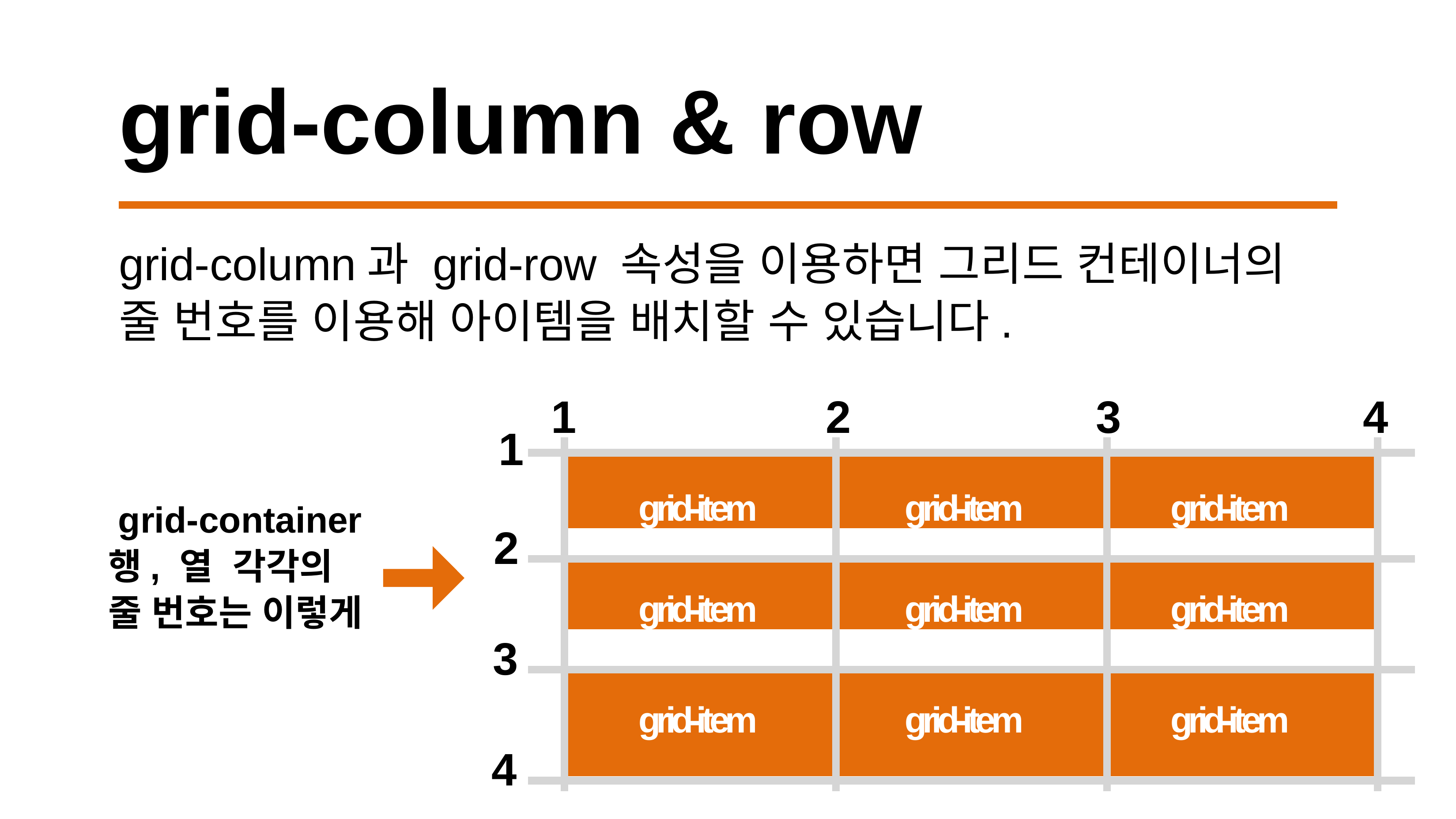

# grid-column & row

grid-column과 grid-row 속성을 이용하면 그리드 컨테이너의 줄 번호를 이용해 아이템을 배치할 수 있습니다.
1
2
3
4
1

grid-item
grid-item
grid-item
grid-container 행, 열  각각의 줄 번호는 이렇게
2

grid-item
grid-item
grid-item
3

grid-item
grid-item
grid-item
4